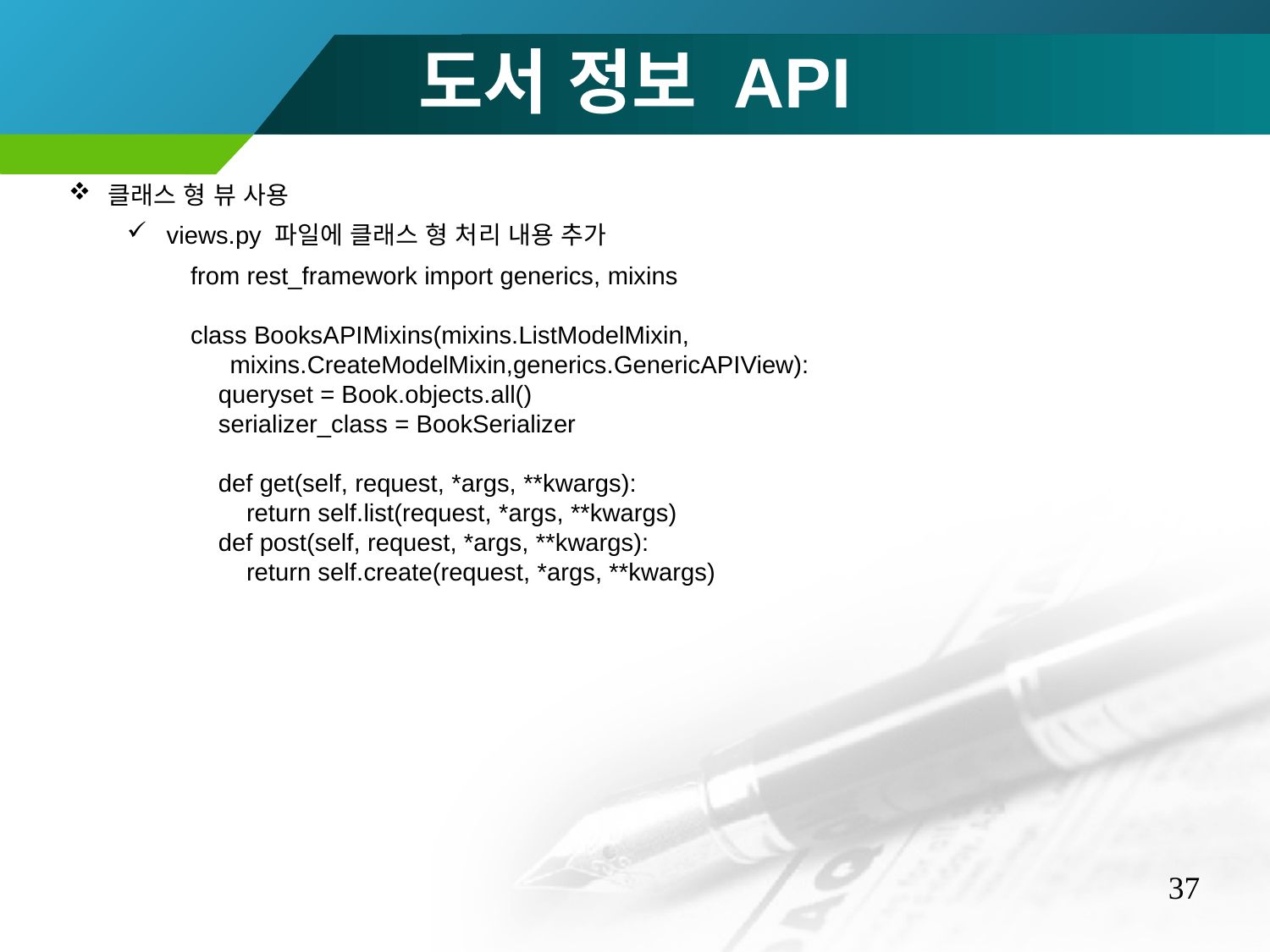

도서 정보 API
클래스 형 뷰 사용
views.py 파일에 클래스 형 처리 내용 추가
from rest_framework import generics, mixins

class BooksAPIMixins(mixins.ListModelMixin, mixins.CreateModelMixin,generics.GenericAPIView):
    queryset = Book.objects.all()
    serializer_class = BookSerializer

    def get(self, request, *args, **kwargs):
        return self.list(request, *args, **kwargs)
    def post(self, request, *args, **kwargs):
        return self.create(request, *args, **kwargs)
37